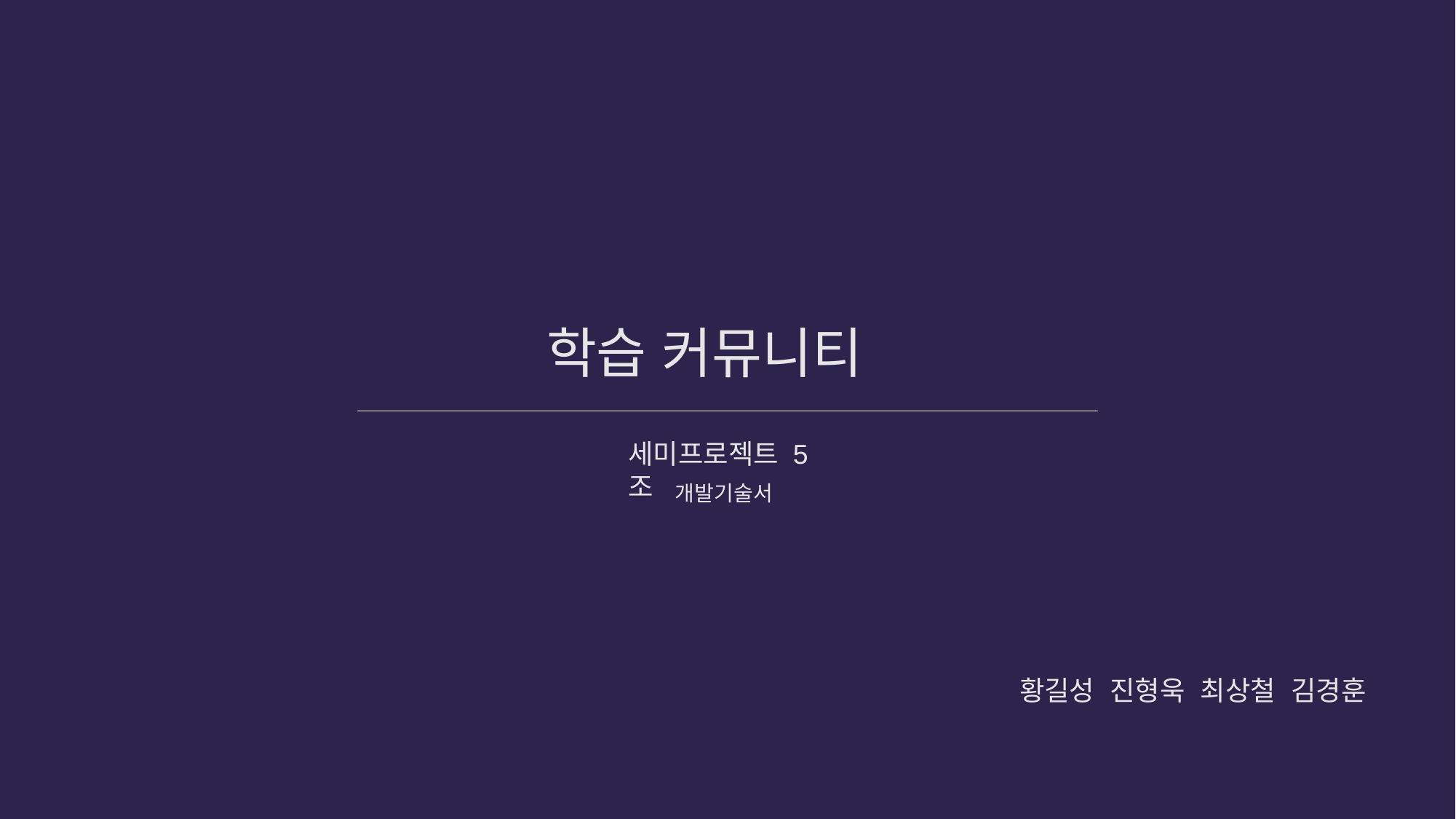

학습 커뮤니티
세미프로젝트 5조

개발기술서
황길성  진형욱  최상철  김경훈